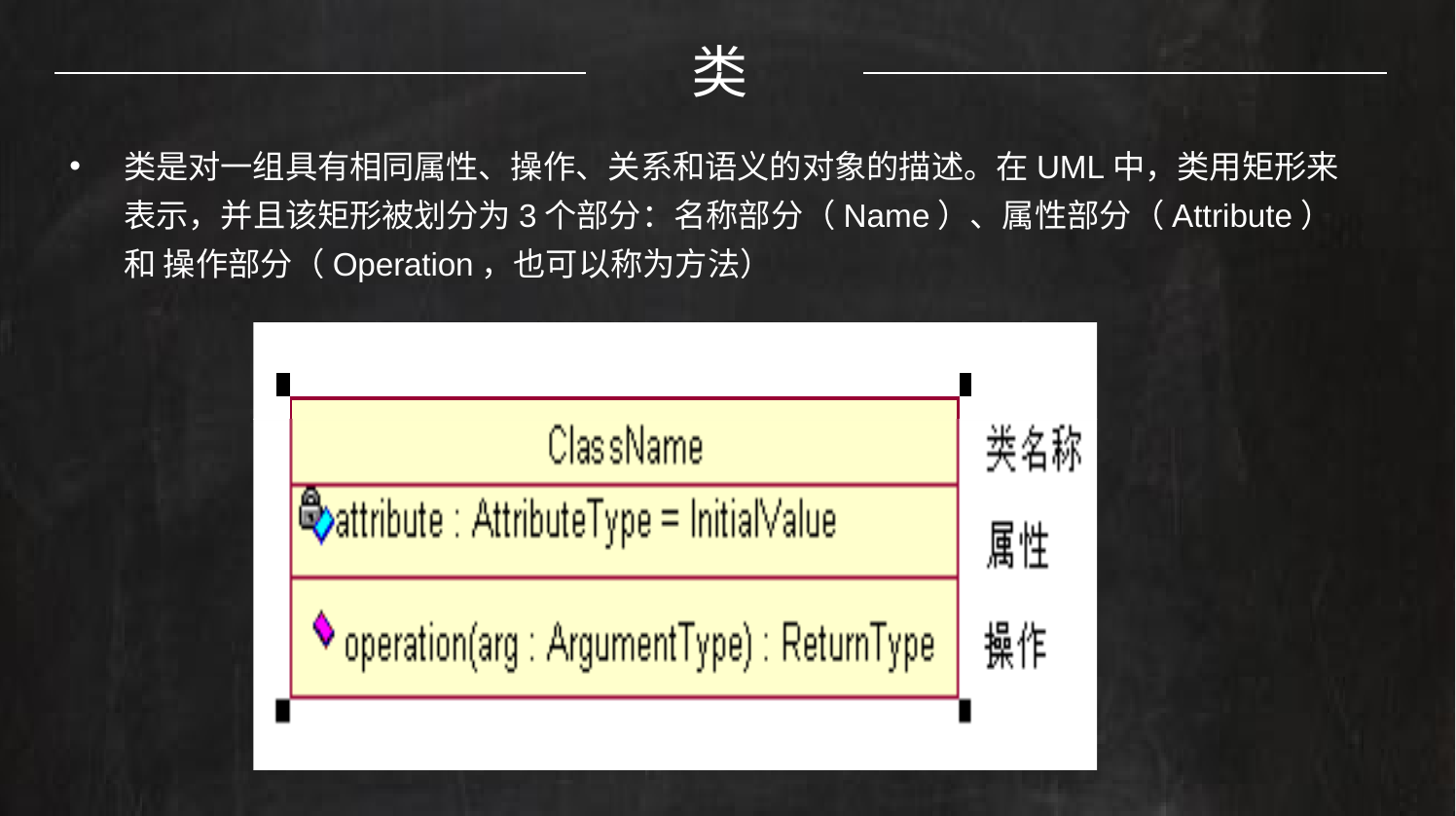

类

类是对一组具有相同属性、操作、关系和语义的对象的描述。在UML中，类用矩形来 表示，并且该矩形被划分为3个部分：名称部分（Name）、属性部分（Attribute）和 操作部分（Operation，也可以称为方法）